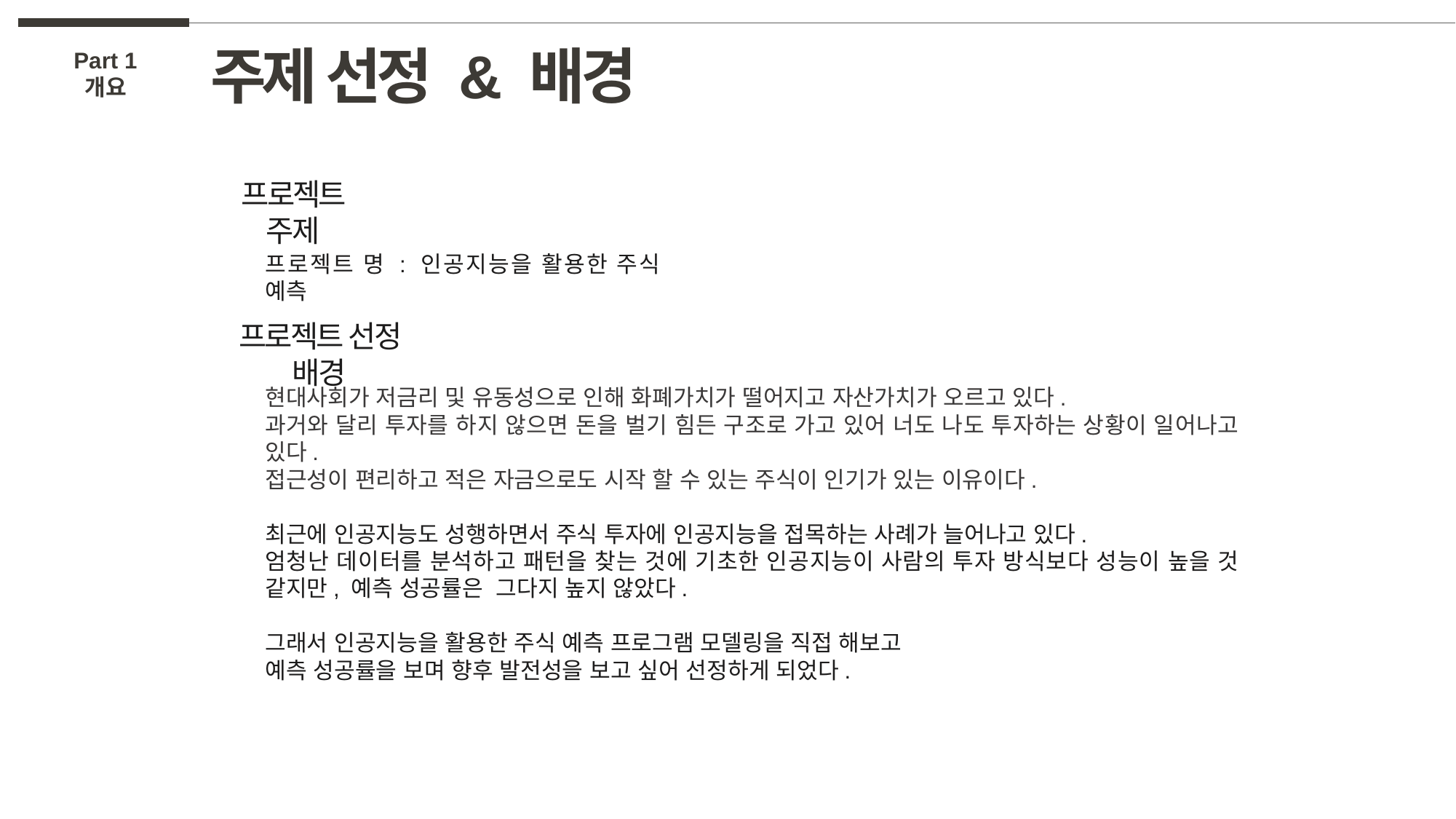

주제 선정 & 배경
Part 1
개요
프로젝트 주제
프로젝트 명 : 인공지능을 활용한 주식 예측
프로젝트 선정 배경
현대사회가 저금리 및 유동성으로 인해 화폐가치가 떨어지고 자산가치가 오르고 있다.
과거와 달리 투자를 하지 않으면 돈을 벌기 힘든 구조로 가고 있어 너도 나도 투자하는 상황이 일어나고 있다.
접근성이 편리하고 적은 자금으로도 시작 할 수 있는 주식이 인기가 있는 이유이다.

최근에 인공지능도 성행하면서 주식 투자에 인공지능을 접목하는 사례가 늘어나고 있다.
엄청난 데이터를 분석하고 패턴을 찾는 것에 기초한 인공지능이 사람의 투자 방식보다 성능이 높을 것 같지만, 예측 성공률은  그다지 높지 않았다.

그래서 인공지능을 활용한 주식 예측 프로그램 모델링을 직접 해보고
예측 성공률을 보며 향후 발전성을 보고 싶어 선정하게 되었다.